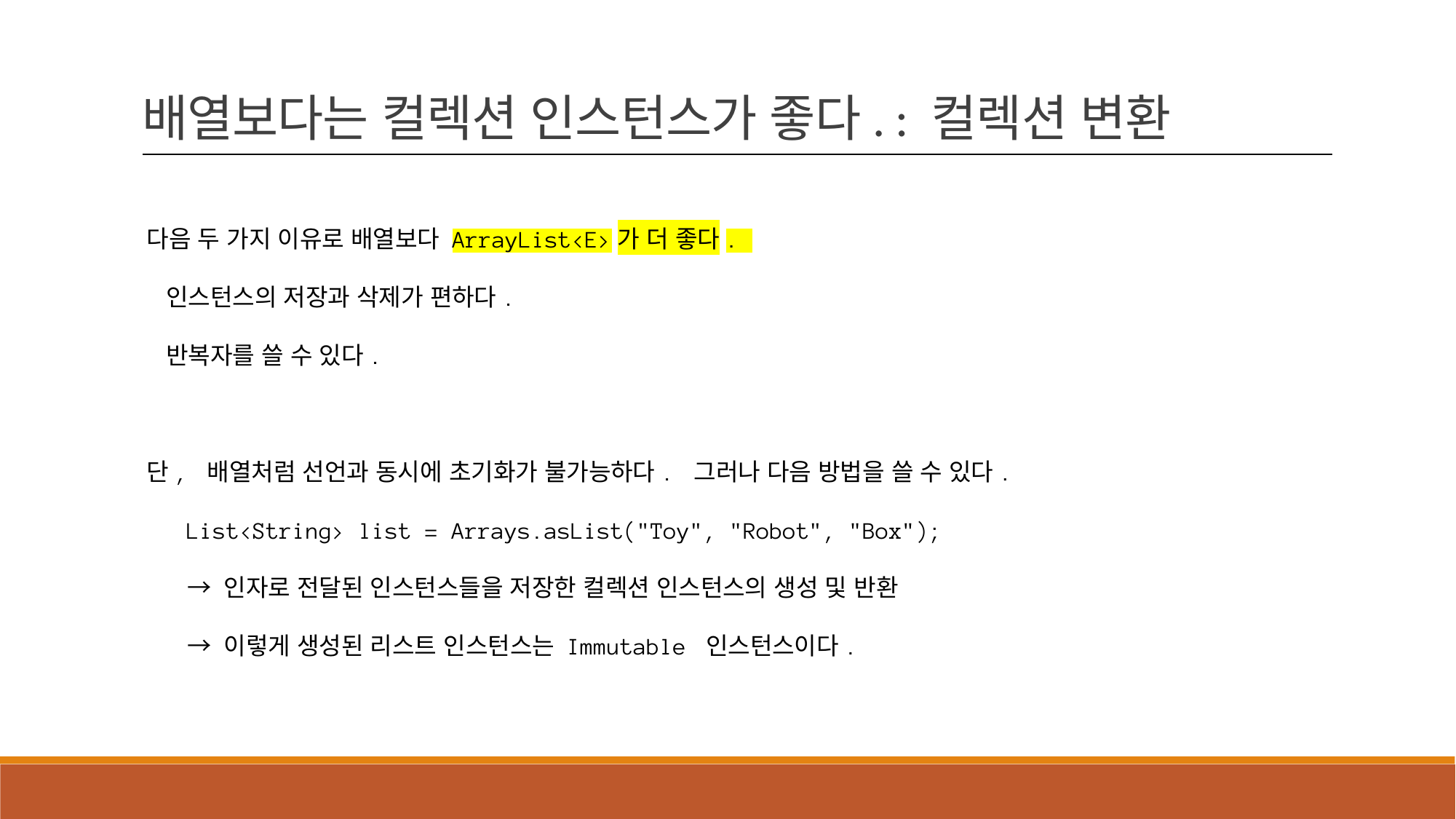

배열보다는 컬렉션 인스턴스가 좋다. : 컬렉션 변환
다음 두 가지 이유로 배열보다 ArrayList<E>가 더 좋다.
  인스턴스의 저장과 삭제가 편하다.
  반복자를 쓸 수 있다.

단, 배열처럼 선언과 동시에 초기화가 불가능하다. 그러나 다음 방법을 쓸 수 있다.
   List<String> list = Arrays.asList("Toy", "Robot", "Box");
      → 인자로 전달된 인스턴스들을 저장한 컬렉션 인스턴스의 생성 및 반환
      → 이렇게 생성된 리스트 인스턴스는 Immutable 인스턴스이다.